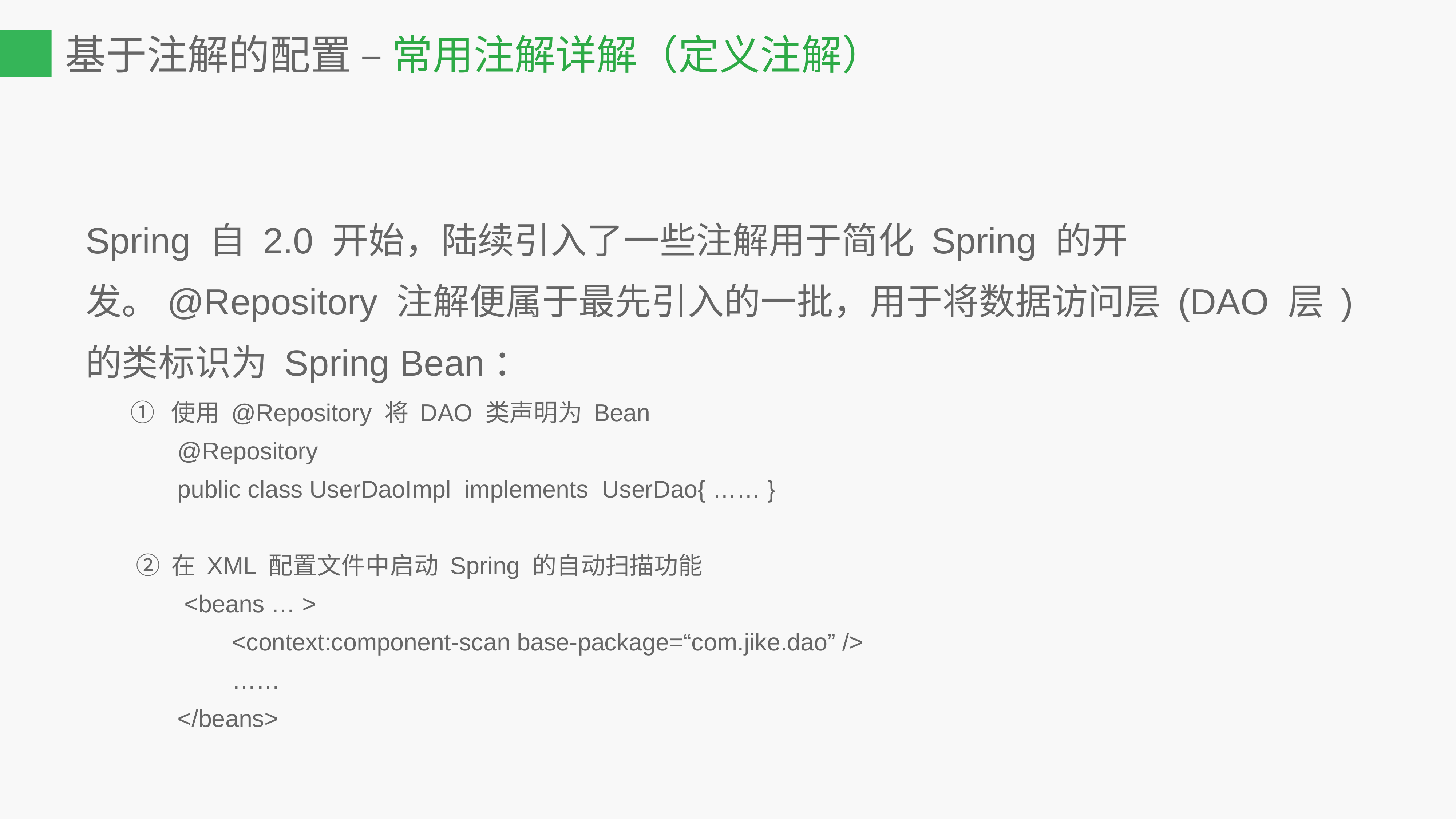

基于注解的配置 – 常用注解详解（定义注解）

Spring 自 2.0 开始，陆续引入了一些注解用于简化 Spring 的开发。@Repository 注解便属于最先引入的一批，用于将数据访问层 (DAO 层 ) 的类标识为 Spring Bean：
①  使用 @Repository 将 DAO 类声明为 Bean
       @Repository
       public class UserDaoImpl  implements  UserDao{ …… }

 ② 在 XML 配置文件中启动 Spring 的自动扫描功能
        <beans … >
	       <context:component-scan base-package=“com.jike.dao” />
	       ……
       </beans>